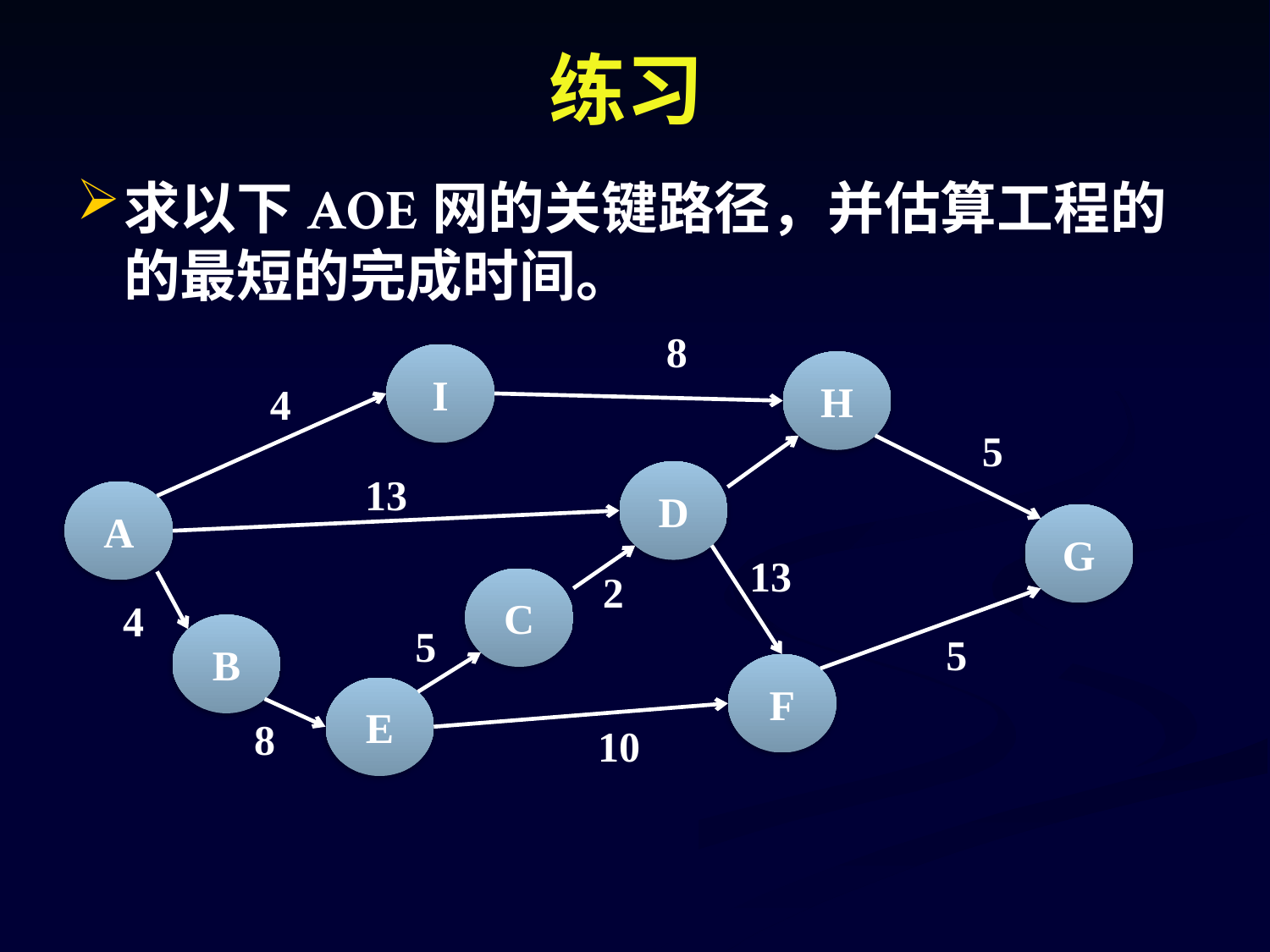

# 练习
求以下AOE网的关键路径，并估算工程的的最短的完成时间。
8
I
H
4
5
D
13
A
G
13
2
C
4
5
B
5
F
E
8
10
100